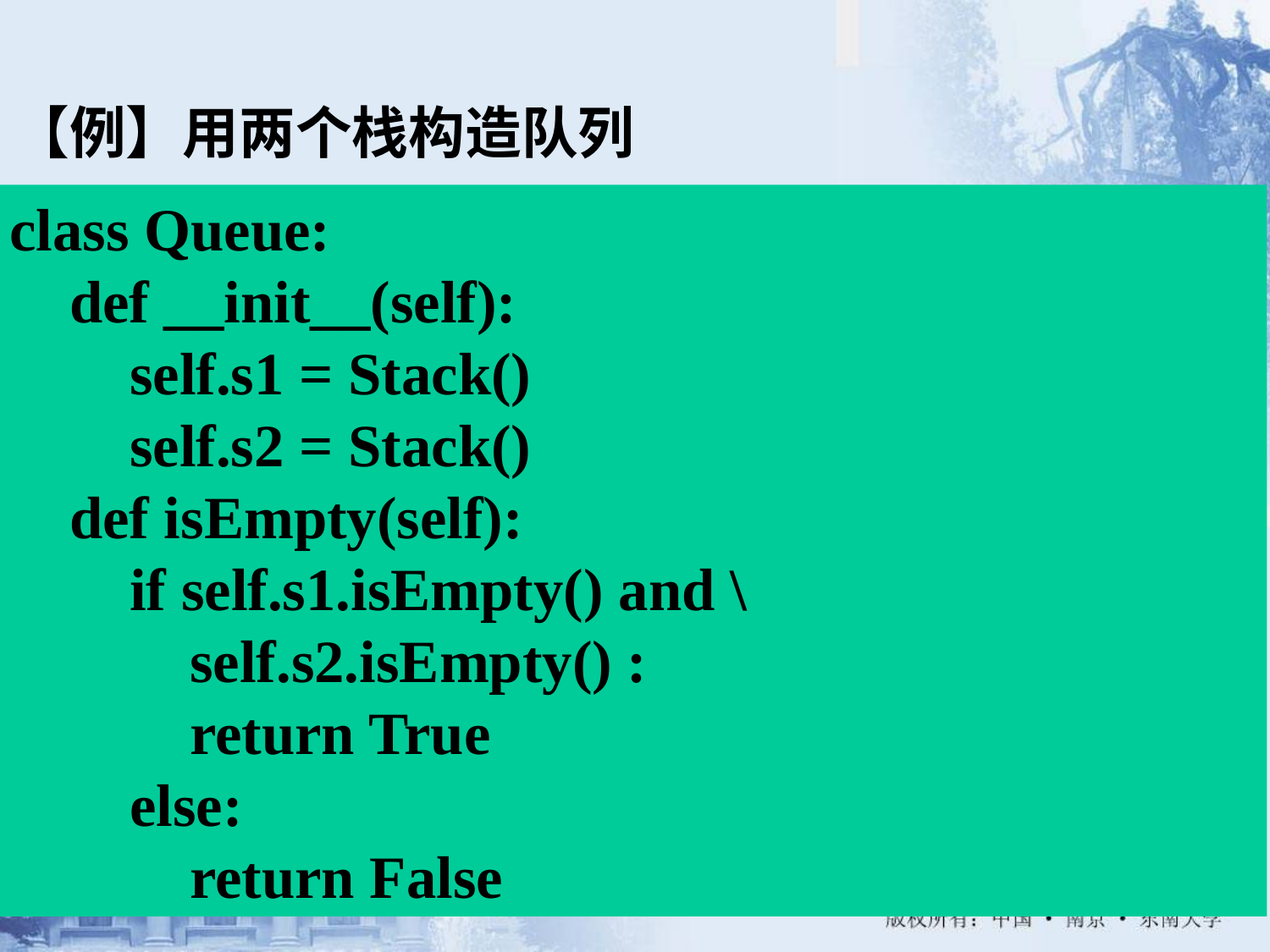

【例】用两个栈构造队列
class Queue:
    def __init__(self):
        self.s1 = Stack()
        self.s2 = Stack()
    def isEmpty(self):
        if self.s1.isEmpty() and \
            self.s2.isEmpty() :
            return True
        else:
            return False